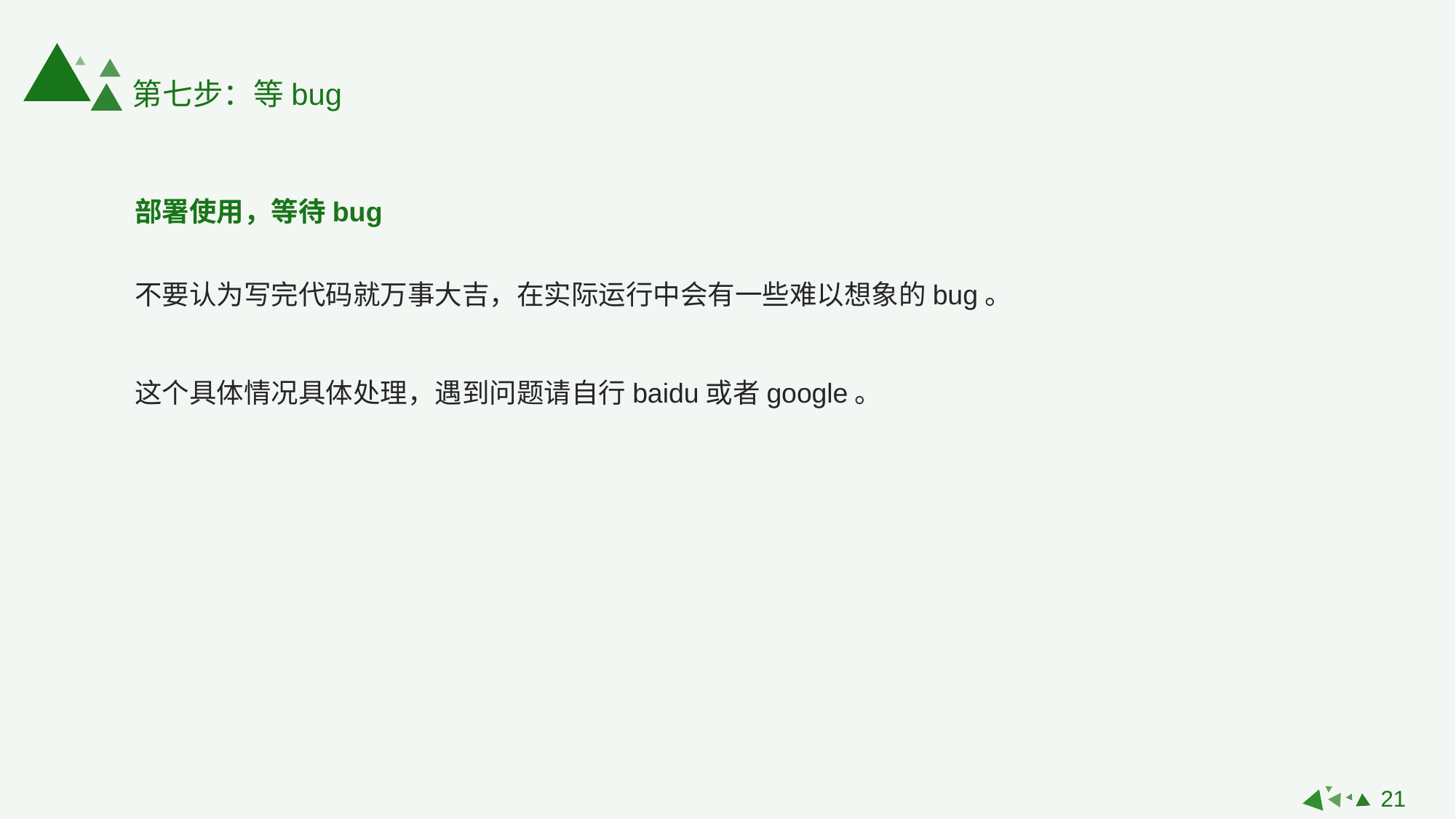

第七步：等bug

部署使用，等待bug
不要认为写完代码就万事大吉，在实际运行中会有一些难以想象的bug。

这个具体情况具体处理，遇到问题请自行baidu或者google。

21